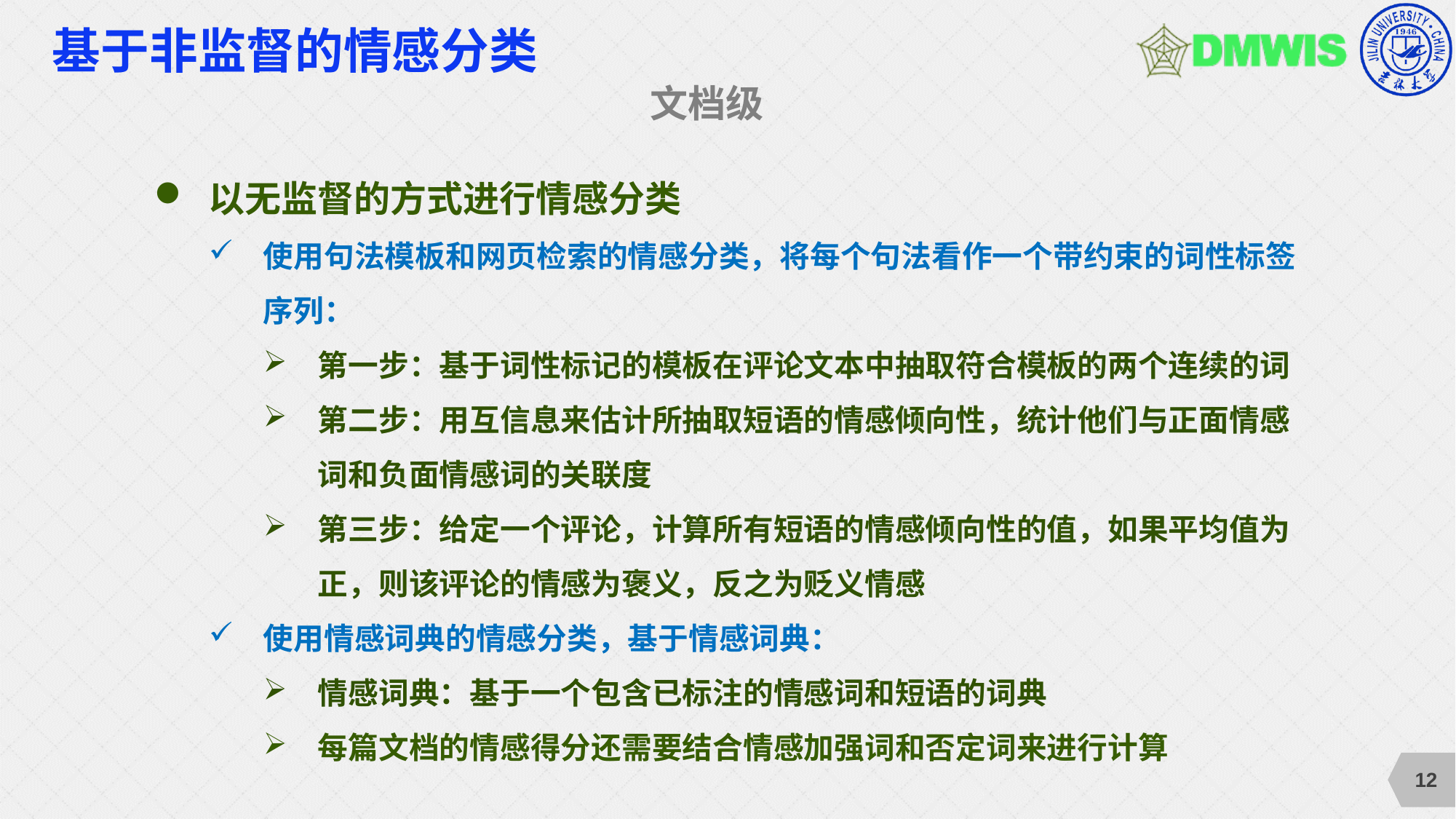

# 基于非监督的情感分类
文档级
以无监督的方式进行情感分类
使用句法模板和网页检索的情感分类，将每个句法看作一个带约束的词性标签序列：
第一步：基于词性标记的模板在评论文本中抽取符合模板的两个连续的词
第二步：用互信息来估计所抽取短语的情感倾向性，统计他们与正面情感词和负面情感词的关联度
第三步：给定一个评论，计算所有短语的情感倾向性的值，如果平均值为正，则该评论的情感为褒义，反之为贬义情感
使用情感词典的情感分类，基于情感词典：
情感词典：基于一个包含已标注的情感词和短语的词典
每篇文档的情感得分还需要结合情感加强词和否定词来进行计算
12